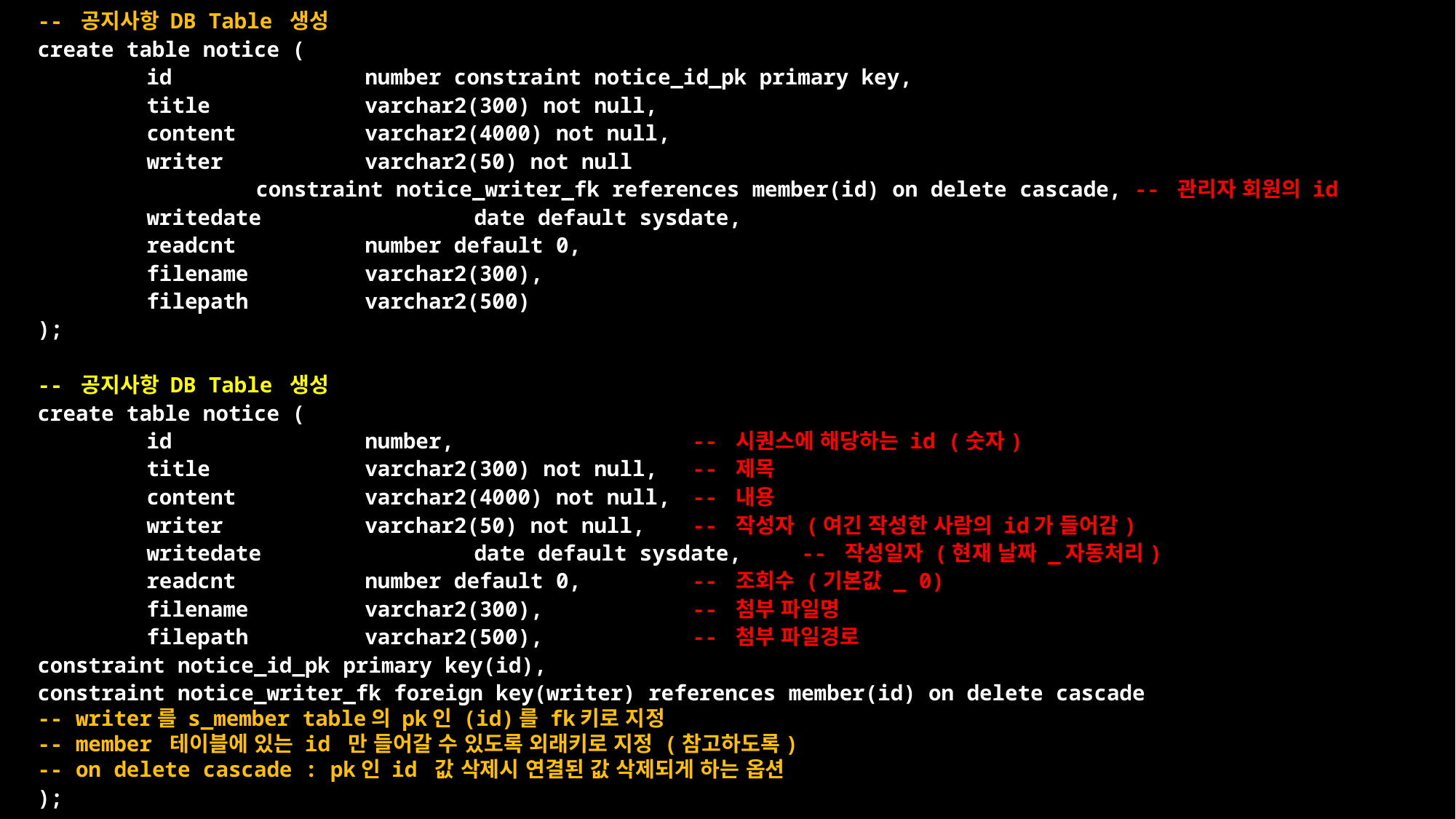

-- 공지사항 DB Table 생성
create table notice (
	id		number constraint notice_id_pk primary key,
	title		varchar2(300) not null,
	content		varchar2(4000) not null,
	writer		varchar2(50) not null
		constraint notice_writer_fk references member(id) on delete cascade, -- 관리자 회원의 id
	writedate		date default sysdate,
	readcnt		number default 0,
	filename		varchar2(300),
	filepath		varchar2(500)
);

-- 공지사항 DB Table 생성
create table notice (
	id		number,			-- 시퀀스에 해당하는 id (숫자)
	title		varchar2(300) not null,	-- 제목
	content		varchar2(4000) not null,	-- 내용
	writer		varchar2(50) not null,	-- 작성자 (여긴 작성한 사람의 id가 들어감)
	writedate		date default sysdate,	-- 작성일자 (현재 날짜 _자동처리)
	readcnt		number default 0,		-- 조회수 (기본값 _ 0)
	filename		varchar2(300),		-- 첨부 파일명
	filepath		varchar2(500),		-- 첨부 파일경로
constraint notice_id_pk primary key(id),
constraint notice_writer_fk foreign key(writer) references member(id) on delete cascade
-- writer를 s_member table의 pk인 (id)를 fk키로 지정
-- member 테이블에 있는 id 만 들어갈 수 있도록 외래키로 지정 (참고하도록)
-- on delete cascade : pk인 id 값 삭제시 연결된 값 삭제되게 하는 옵션
);